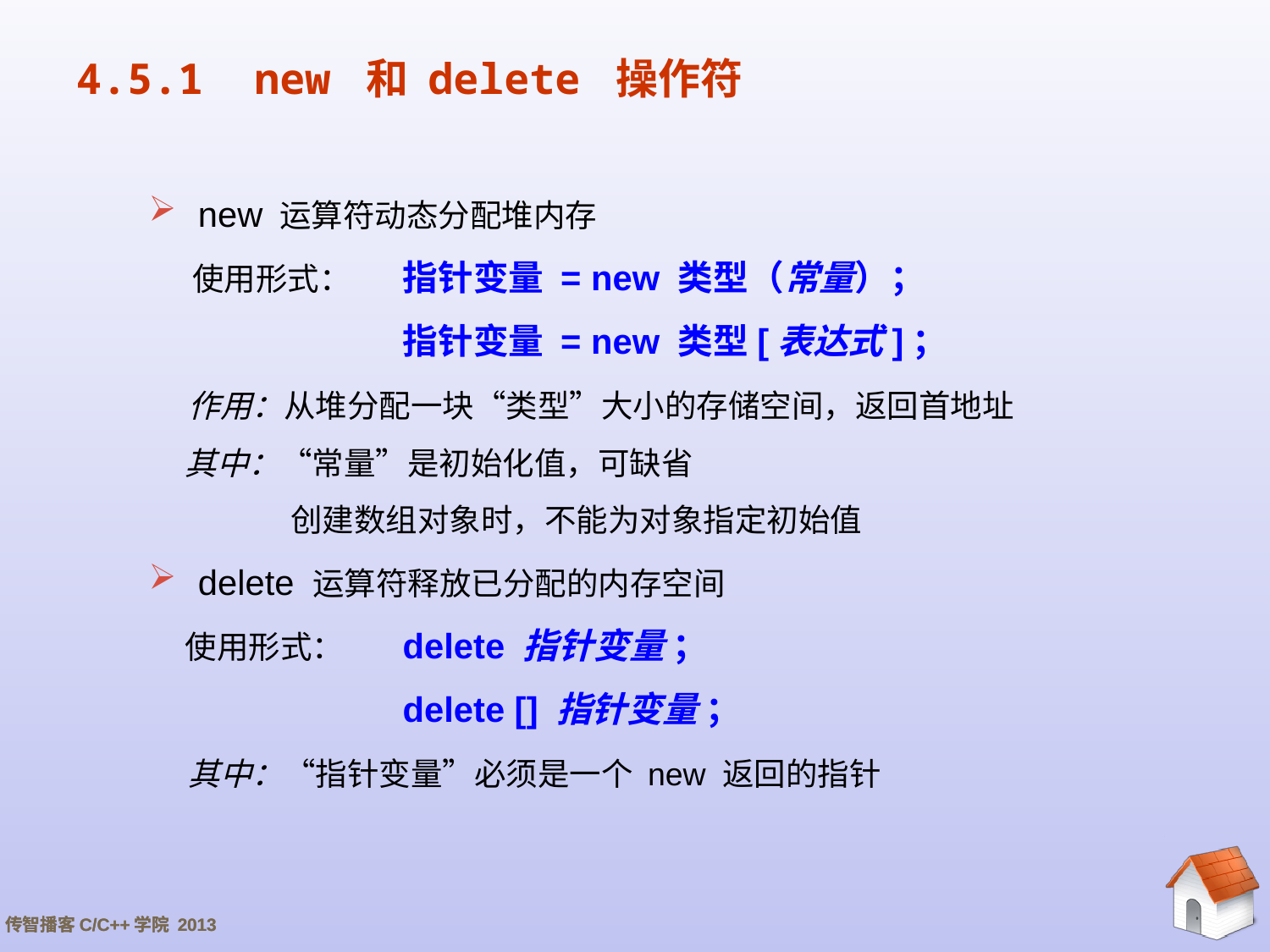

# 4.5.1  new 和 delete 操作符
  new 运算符动态分配堆内存
     使用形式：	指针变量 = new 类型（常量）；
     		指针变量 = new 类型[表达式]；
    作用：从堆分配一块“类型”大小的存储空间，返回首地址
    其中：“常量”是初始化值，可缺省
	 创建数组对象时，不能为对象指定初始值
  delete 运算符释放已分配的内存空间
    使用形式：	delete 指针变量 ；
		delete [] 指针变量 ；
    其中：“指针变量”必须是一个 new 返回的指针